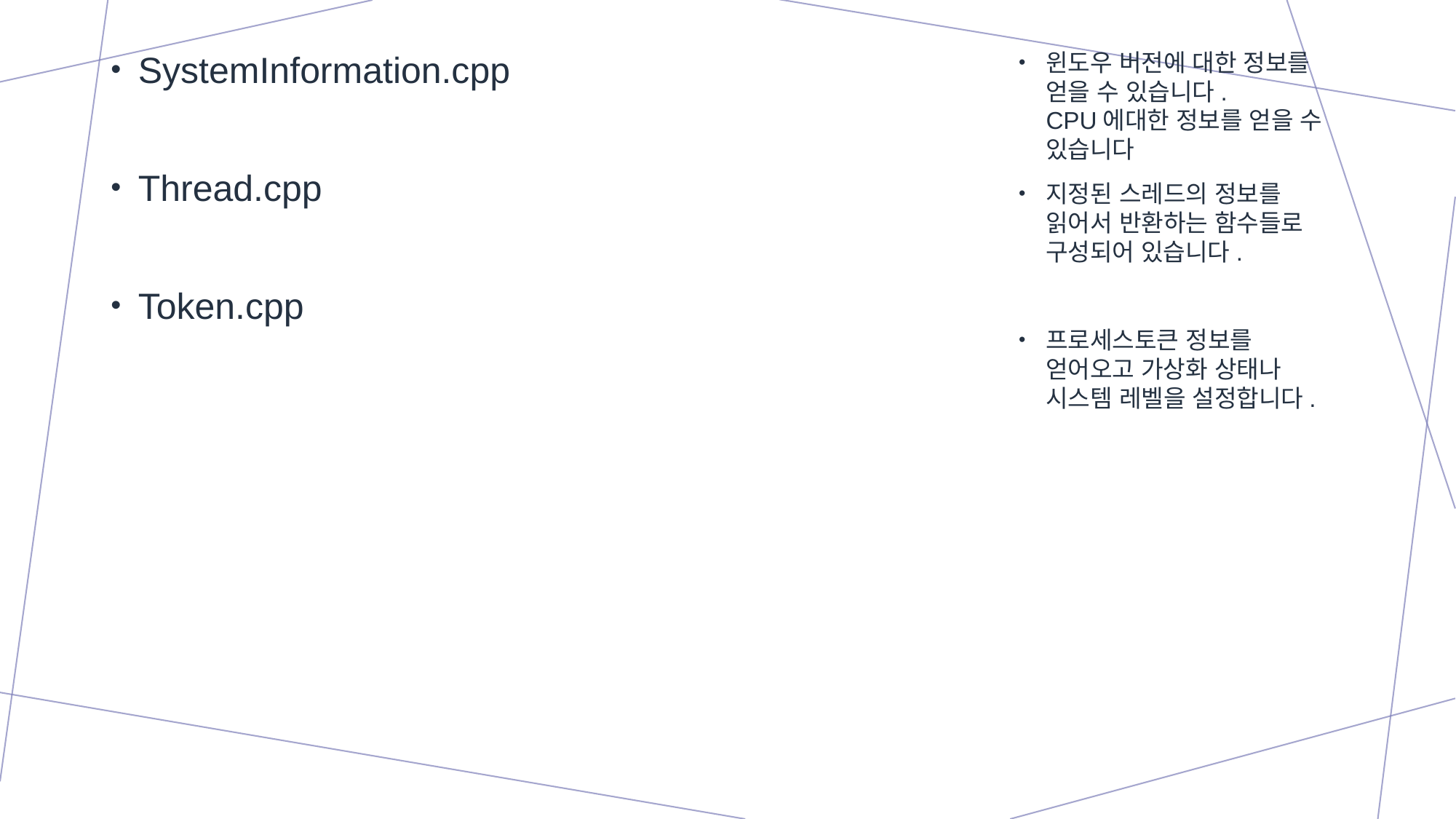

SystemInformation.cpp

Thread.cpp

Token.cpp
윈도우 버전에 대한 정보를 얻을 수 있습니다.
CPU에대한 정보를 얻을 수 있습니다
지정된 스레드의 정보를 읽어서 반환하는 함수들로 구성되어 있습니다.

프로세스토큰 정보를 얻어오고 가상화 상태나 시스템 레벨을 설정합니다.